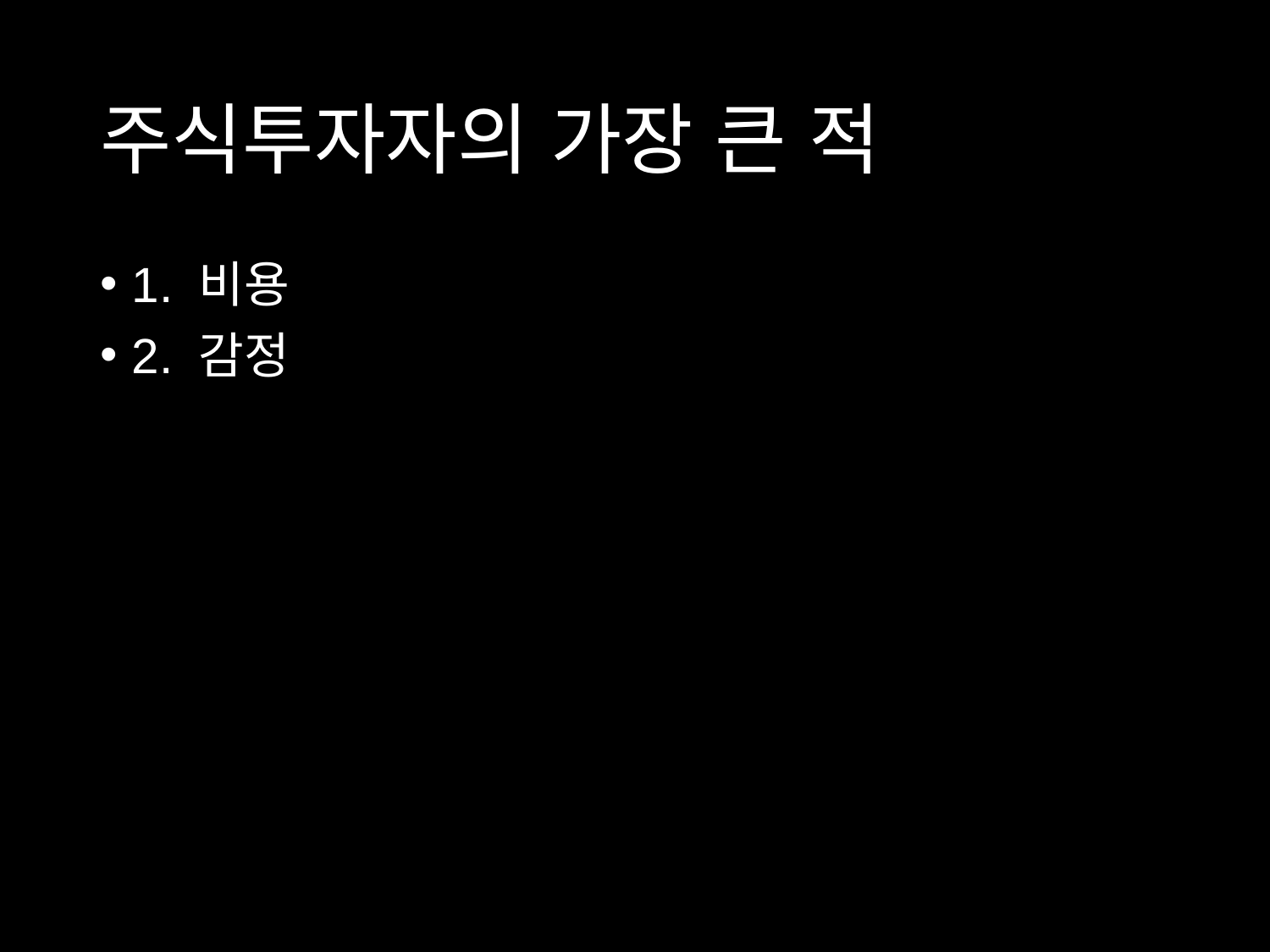

# 주식투자자의 가장 큰 적
1. 비용
2. 감정